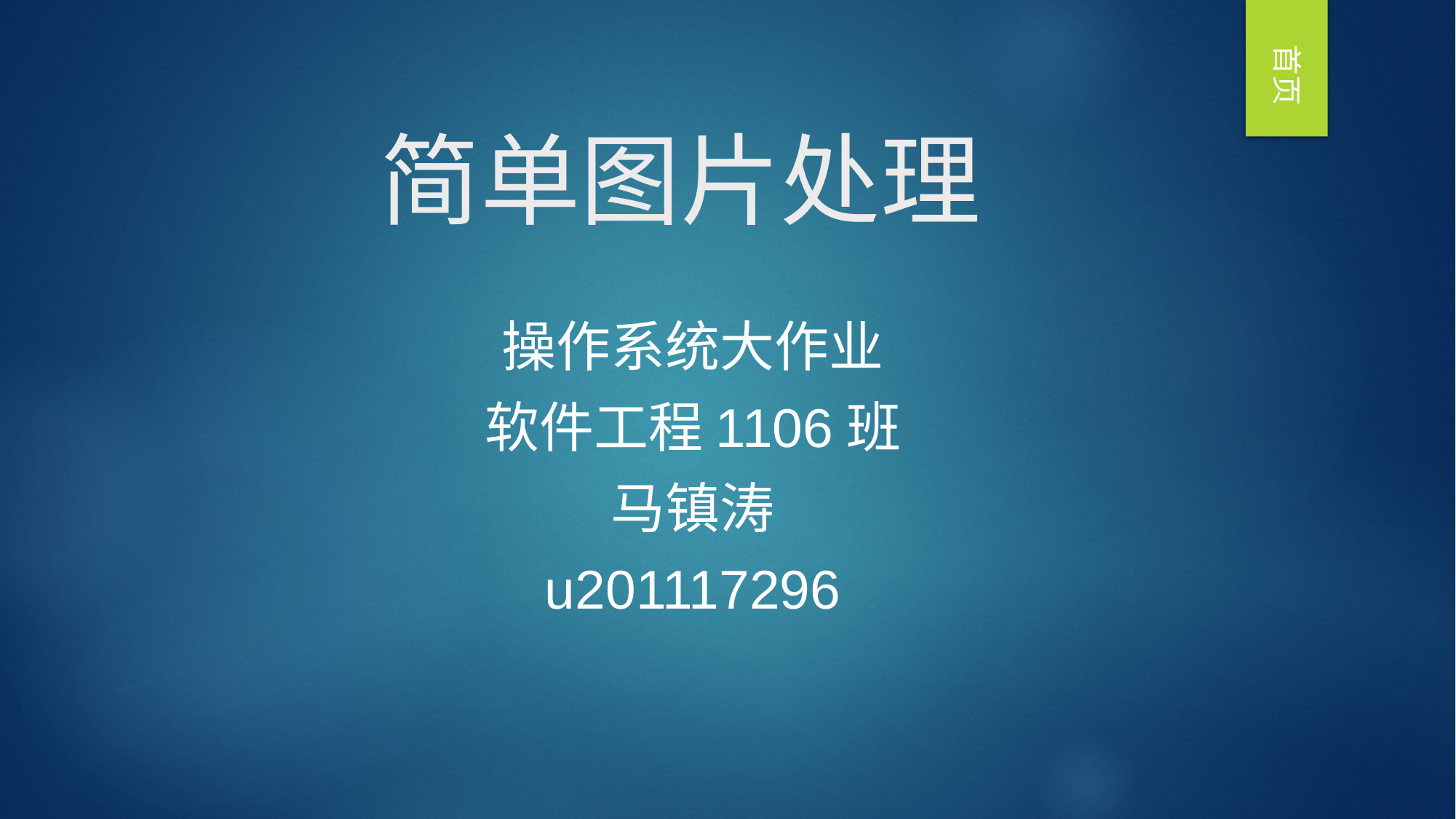

首页
# 简单图片处理
操作系统大作业
软件工程1106班
马镇涛
u201117296